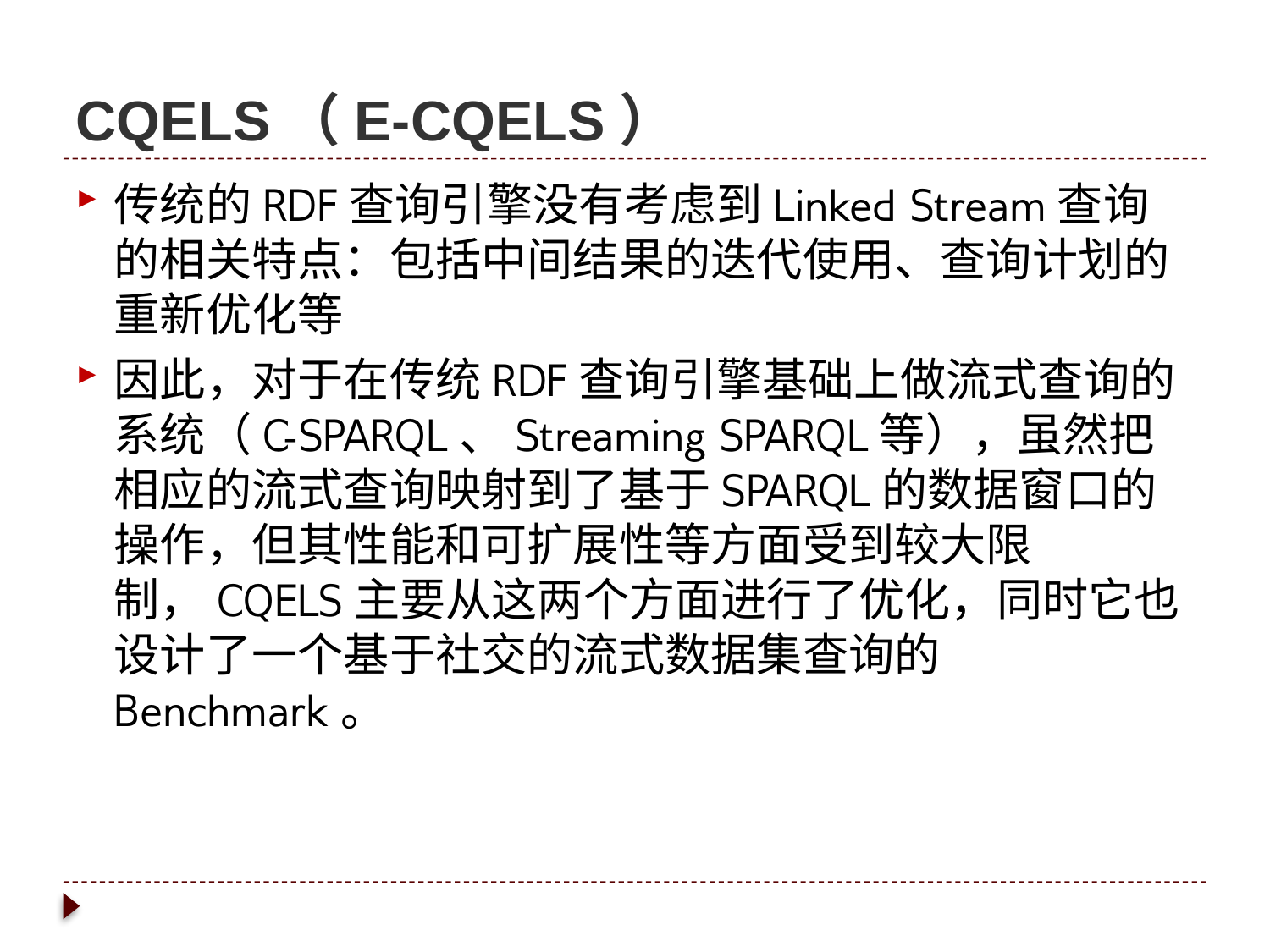

# CQELS（E-CQELS）
传统的RDF查询引擎没有考虑到Linked Stream查询的相关特点：包括中间结果的迭代使用、查询计划的重新优化等
因此，对于在传统RDF查询引擎基础上做流式查询的系统（C-SPARQL、Streaming SPARQL等），虽然把相应的流式查询映射到了基于SPARQL的数据窗口的操作，但其性能和可扩展性等方面受到较大限制，CQELS主要从这两个方面进行了优化，同时它也设计了一个基于社交的流式数据集查询的Benchmark。